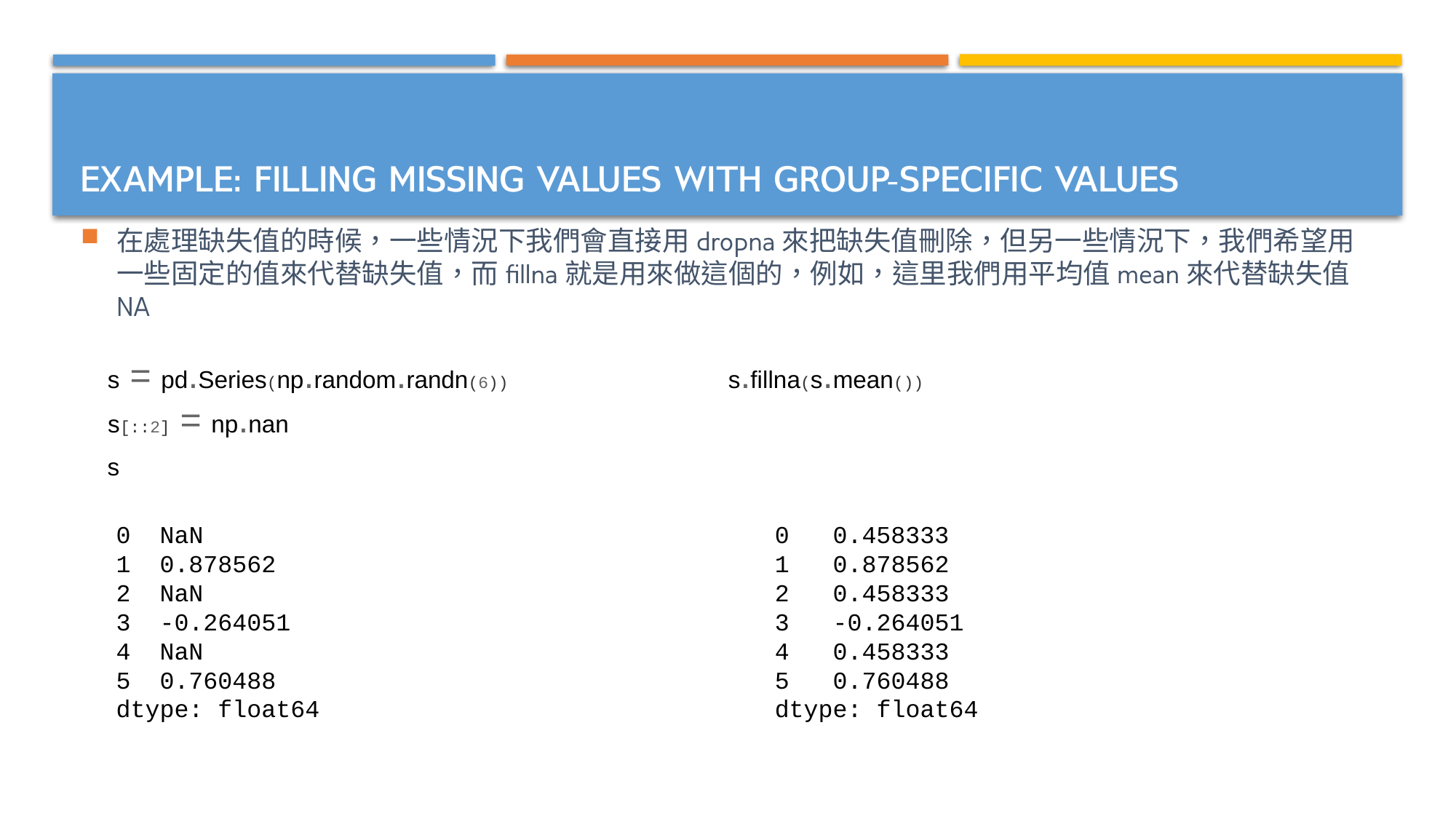

在處理缺失值的時候，一些情況下我們會直接用dropna來把缺失值刪除，但另一些情況下，我們希望用一些固定的值來代替缺失值，而fillna就是用來做這個的，例如，這里我們用平均值mean來代替缺失值NA
# Example: Filling Missing Values with Group-Specific Values
s = pd.Series(np.random.randn(6))
s.fillna(s.mean())
s[::2] = np.nan
s
0   0.458333
1   0.878562
2   0.458333
3   -0.264051
4   0.458333
5   0.760488
dtype: float64
0  NaN
1  0.878562
2  NaN
3  -0.264051
4  NaN
5  0.760488
dtype: float64